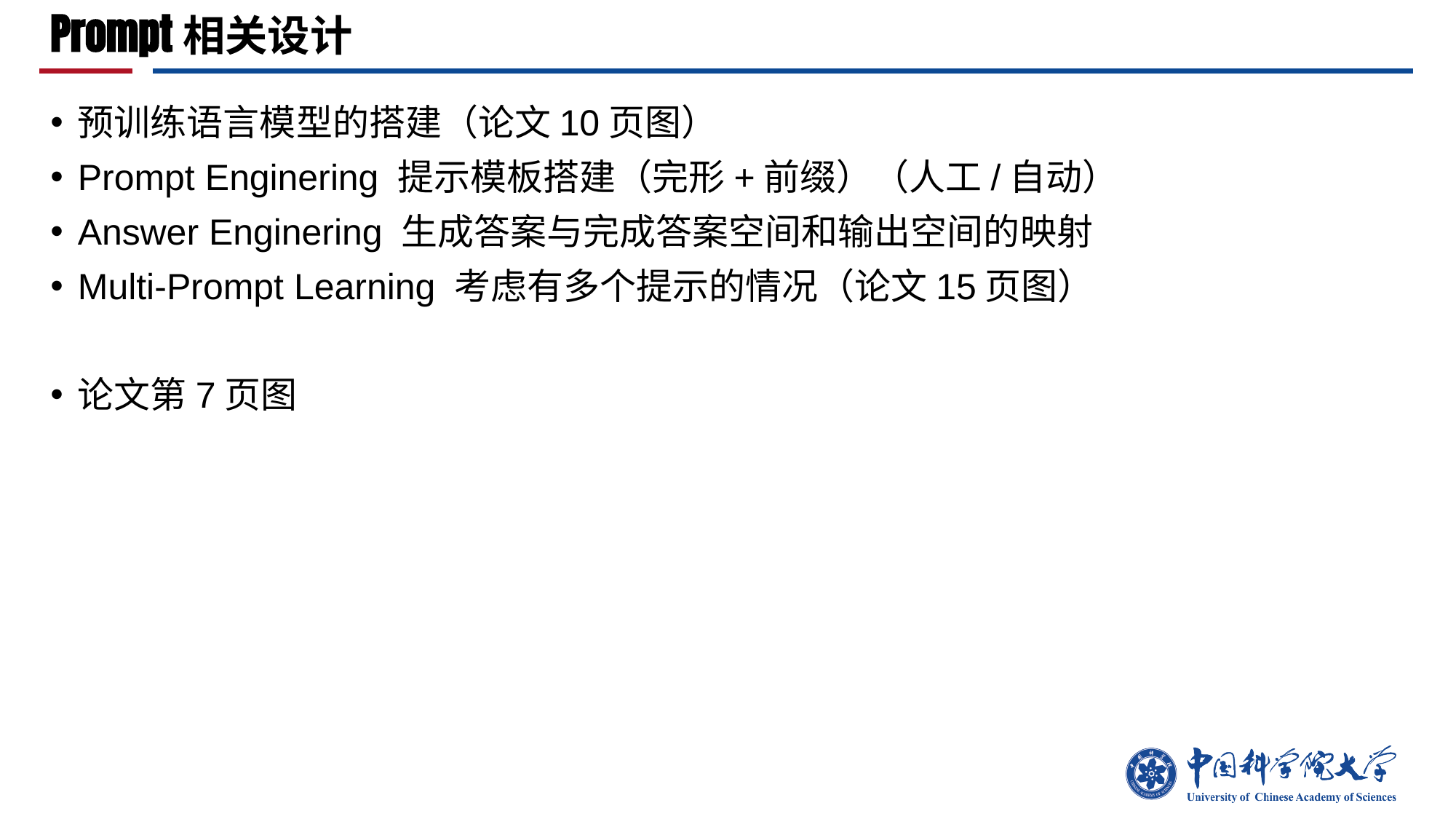

# Prompt相关设计
预训练语言模型的搭建（论文10页图）
Prompt Enginering 提示模板搭建（完形+前缀）（人工/自动）
Answer Enginering 生成答案与完成答案空间和输出空间的映射
Multi-Prompt Learning 考虑有多个提示的情况（论文15页图）

论文第7页图